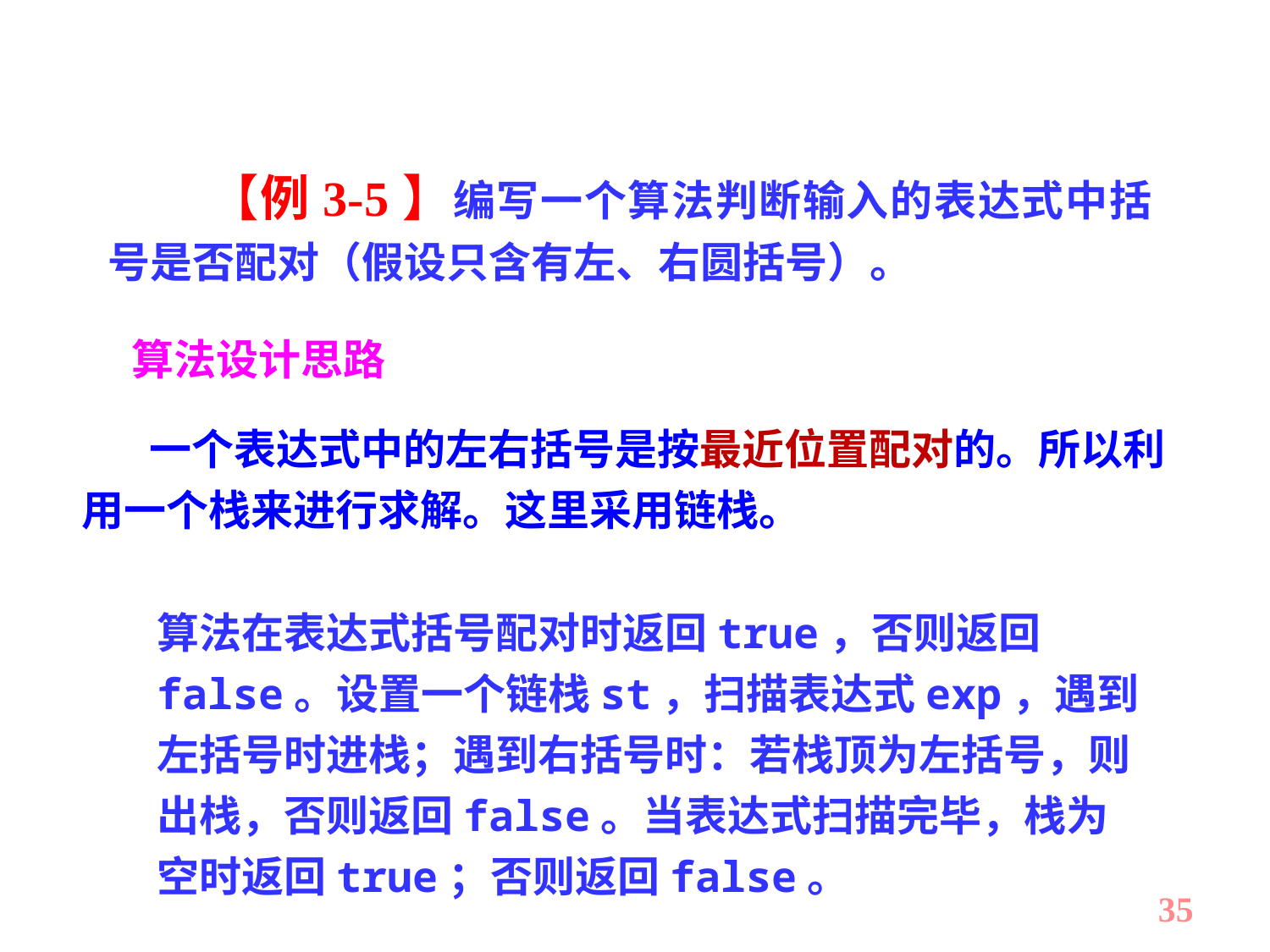

【例3-5】编写一个算法判断输入的表达式中括号是否配对（假设只含有左、右圆括号）。
算法设计思路
      一个表达式中的左右括号是按最近位置配对的。所以利用一个栈来进行求解。这里采用链栈。
算法在表达式括号配对时返回true，否则返回false。设置一个链栈st，扫描表达式exp，遇到左括号时进栈；遇到右括号时：若栈顶为左括号，则出栈，否则返回false。当表达式扫描完毕，栈为空时返回true；否则返回false。
35